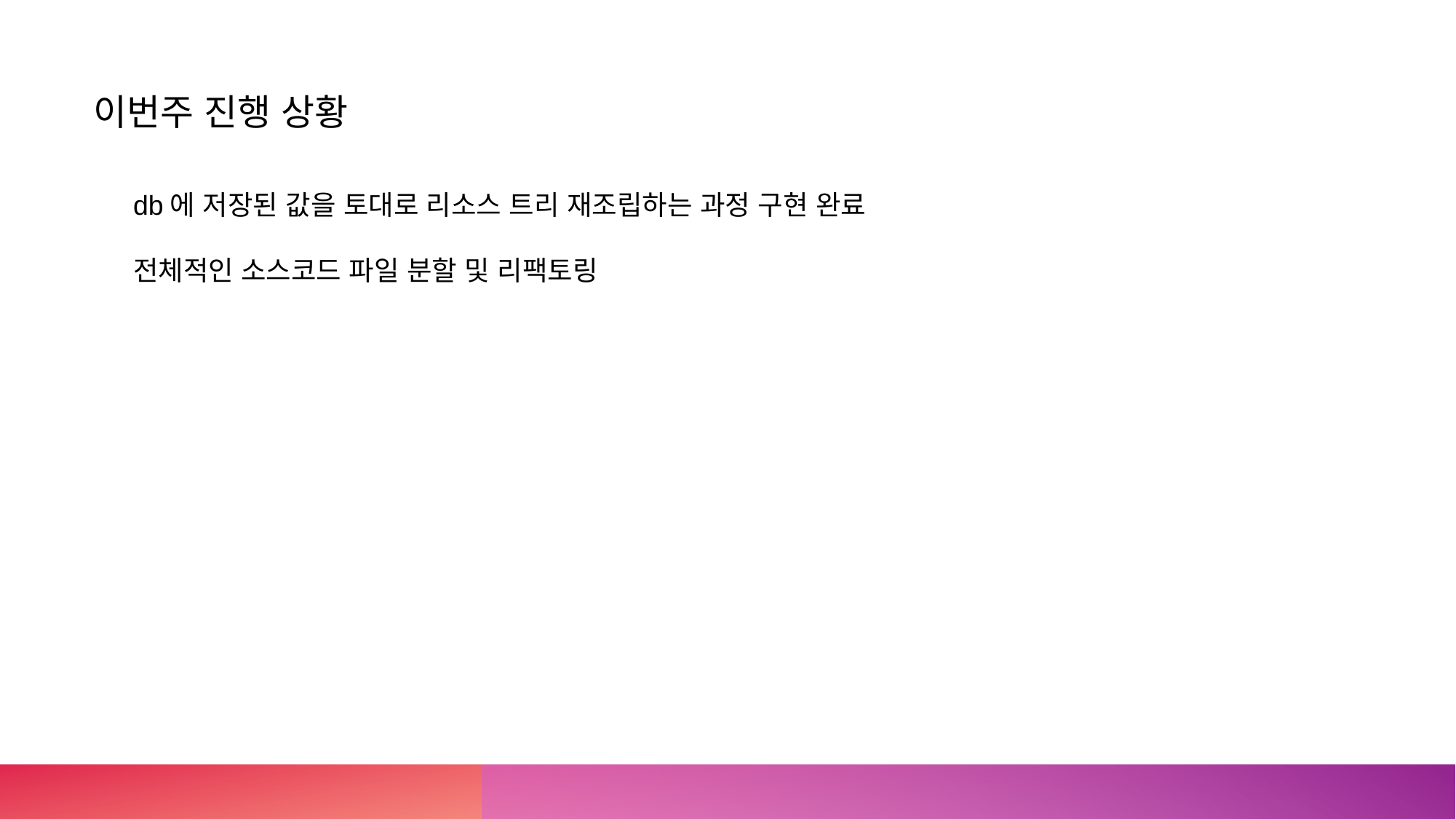

이번주 진행 상황
db에 저장된 값을 토대로 리소스 트리 재조립하는 과정 구현 완료

전체적인 소스코드 파일 분할 및 리팩토링